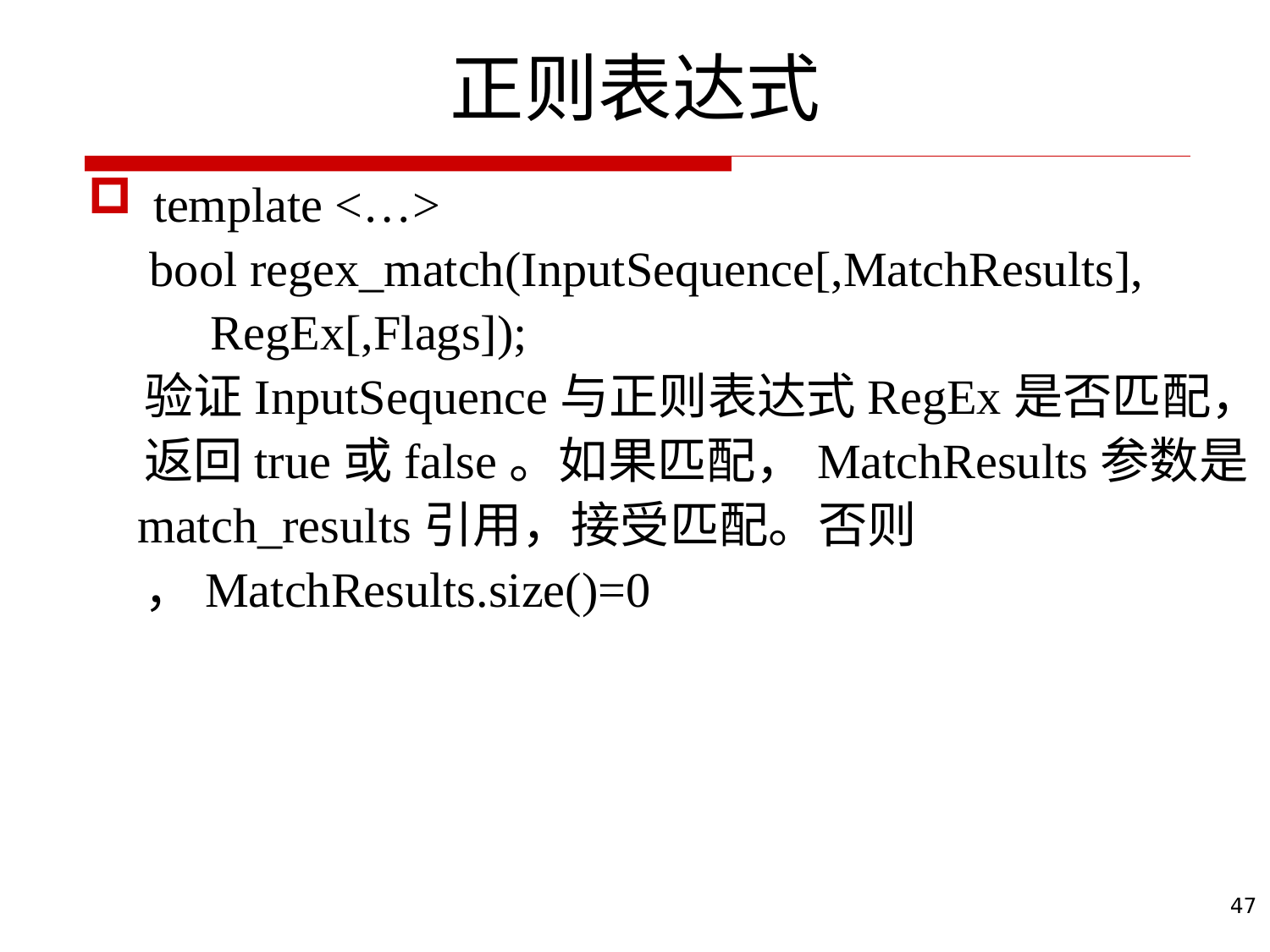

# 正则表达式
template <…>
     bool regex_match(InputSequence[,MatchResults],
          RegEx[,Flags]);
    验证InputSequence与正则表达式RegEx是否匹配，
    返回true或false。如果匹配，MatchResults参数是
    match_results引用，接受匹配。否则
    ，MatchResults.size()=0

47